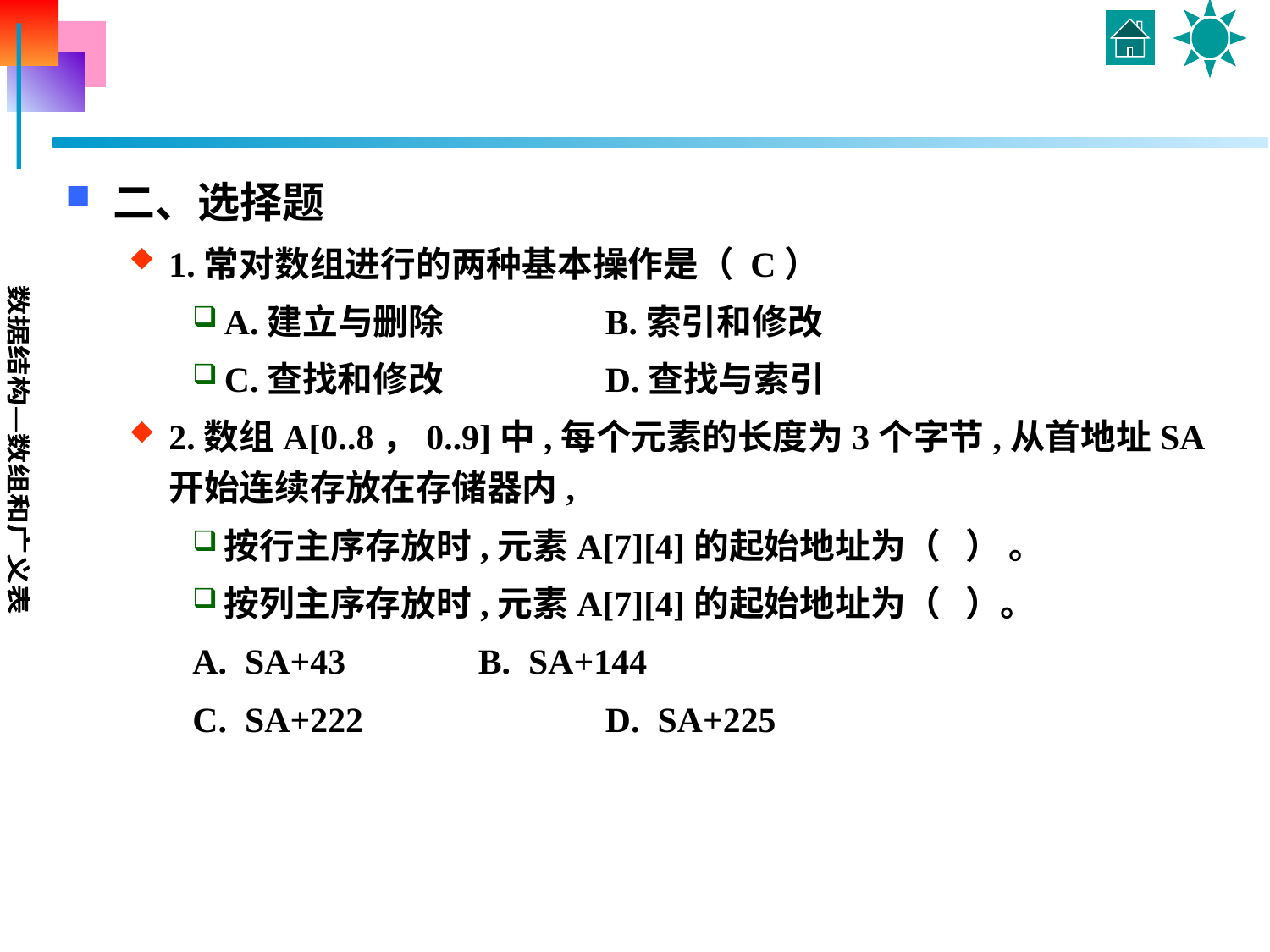

#
二、选择题
1.常对数组进行的两种基本操作是（ C）
A.建立与删除		B.索引和修改
C.查找和修改		D.查找与索引
2.数组A[0..8，0..9]中,每个元素的长度为3个字节,从首地址SA开始连续存放在存储器内,
按行主序存放时,元素A[7][4]的起始地址为（   ） 。
按列主序存放时,元素A[7][4]的起始地址为（   ）。
A.  SA+43		B.  SA+144
C.  SA+222		D.  SA+225
87